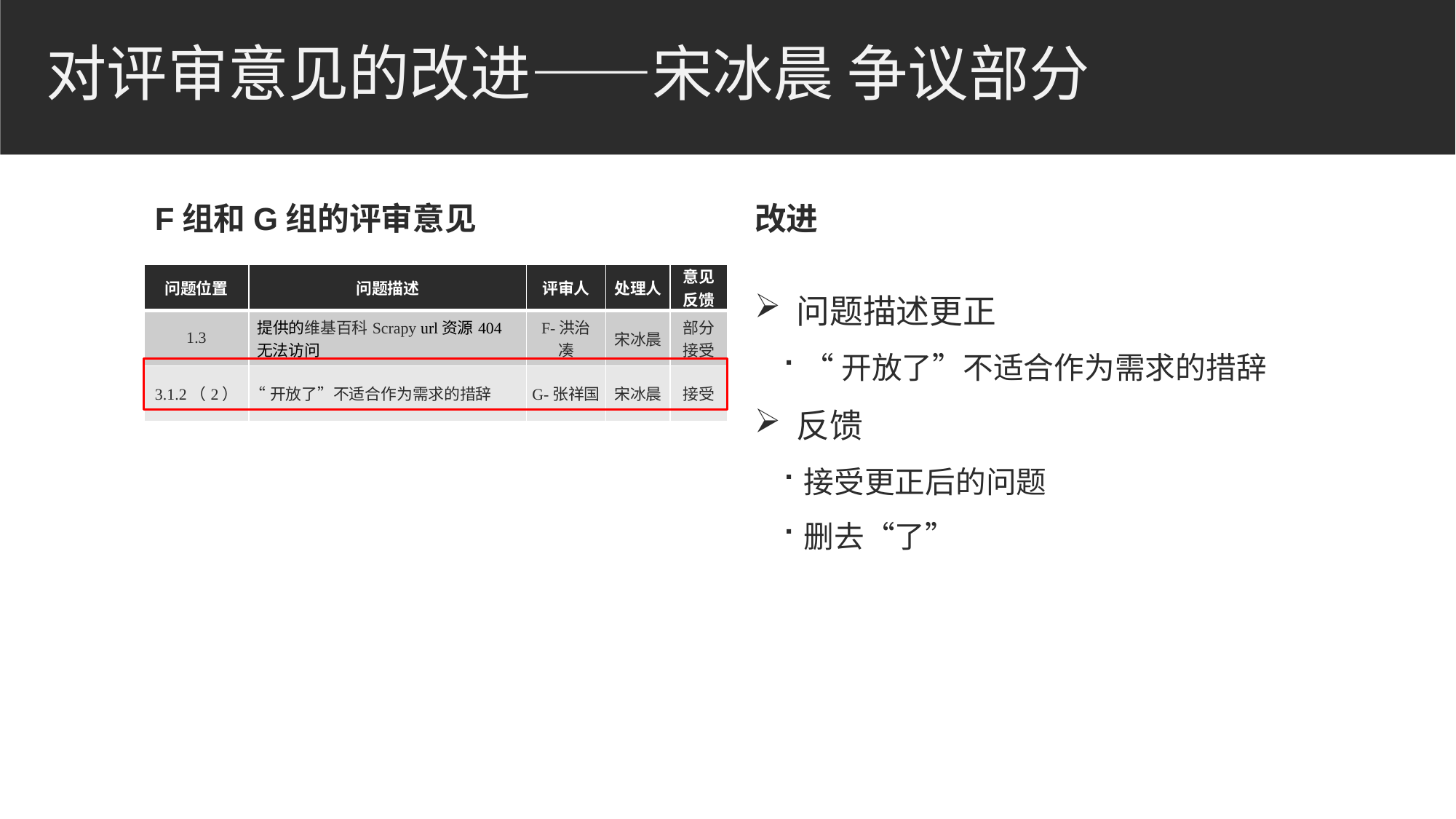

# 对评审意见的改进——宋冰晨 争议部分
F组和G组的评审意见
改进
 问题描述更正
“开放了”不适合作为需求的措辞
 反馈
接受更正后的问题
删去“了”
| 问题位置 | 问题描述 | 评审人 | 处理人 | 意见反馈 |
| --- | --- | --- | --- | --- |
| 1.3 | 提供的维基百科Scrapy url资源404无法访问 | F-洪治凑 | 宋冰晨 | 部分接受 |
| 3.1.2（2） | “开放了”不适合作为需求的措辞 | G-张祥国 | 宋冰晨 | 接受 |